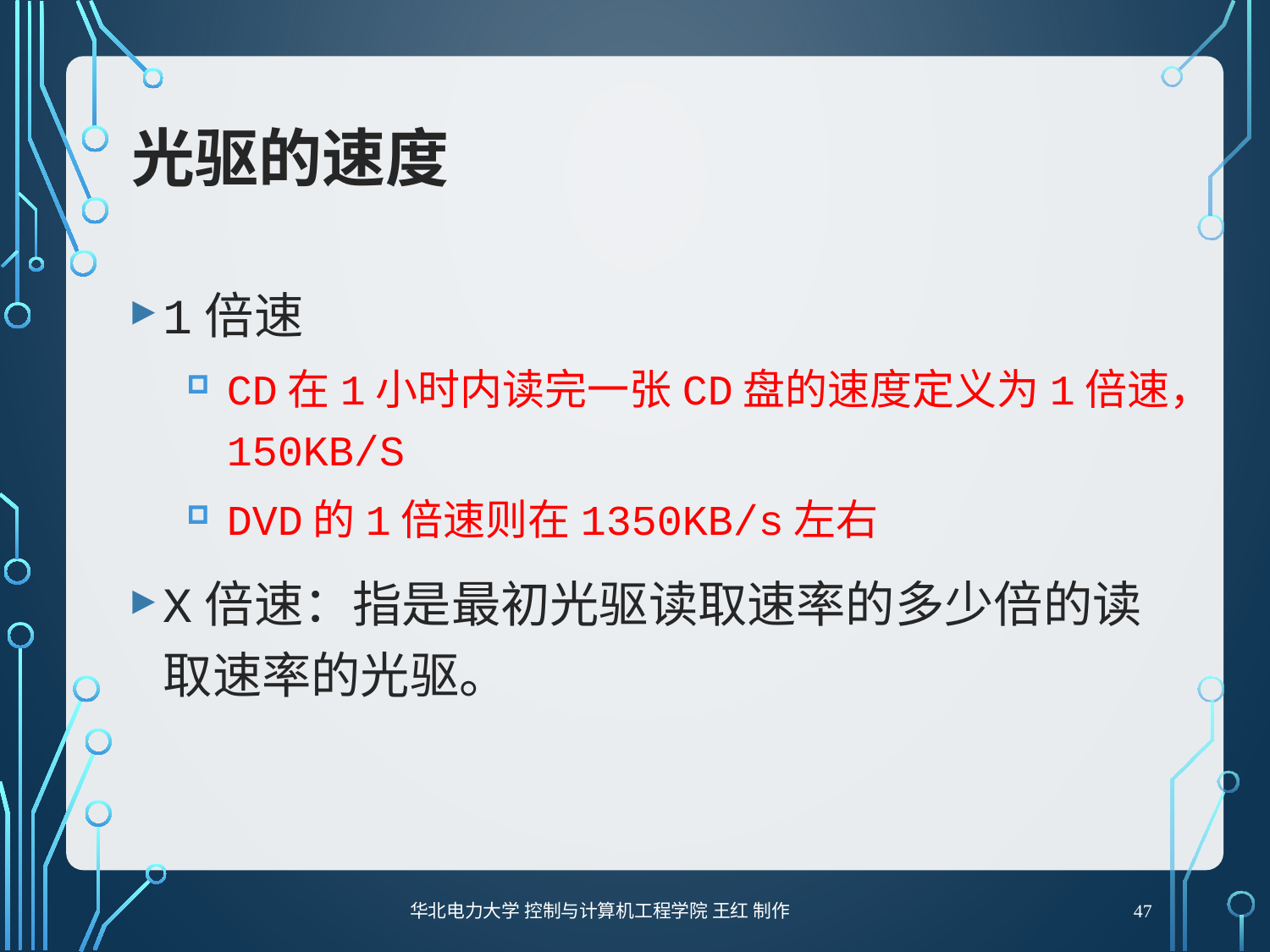

# 光驱的速度
1倍速
CD在1小时内读完一张CD盘的速度定义为1倍速，150KB/S
DVD的1倍速则在1350KB/s左右
X倍速：指是最初光驱读取速率的多少倍的读取速率的光驱。
47
华北电力大学 控制与计算机工程学院 王红 制作